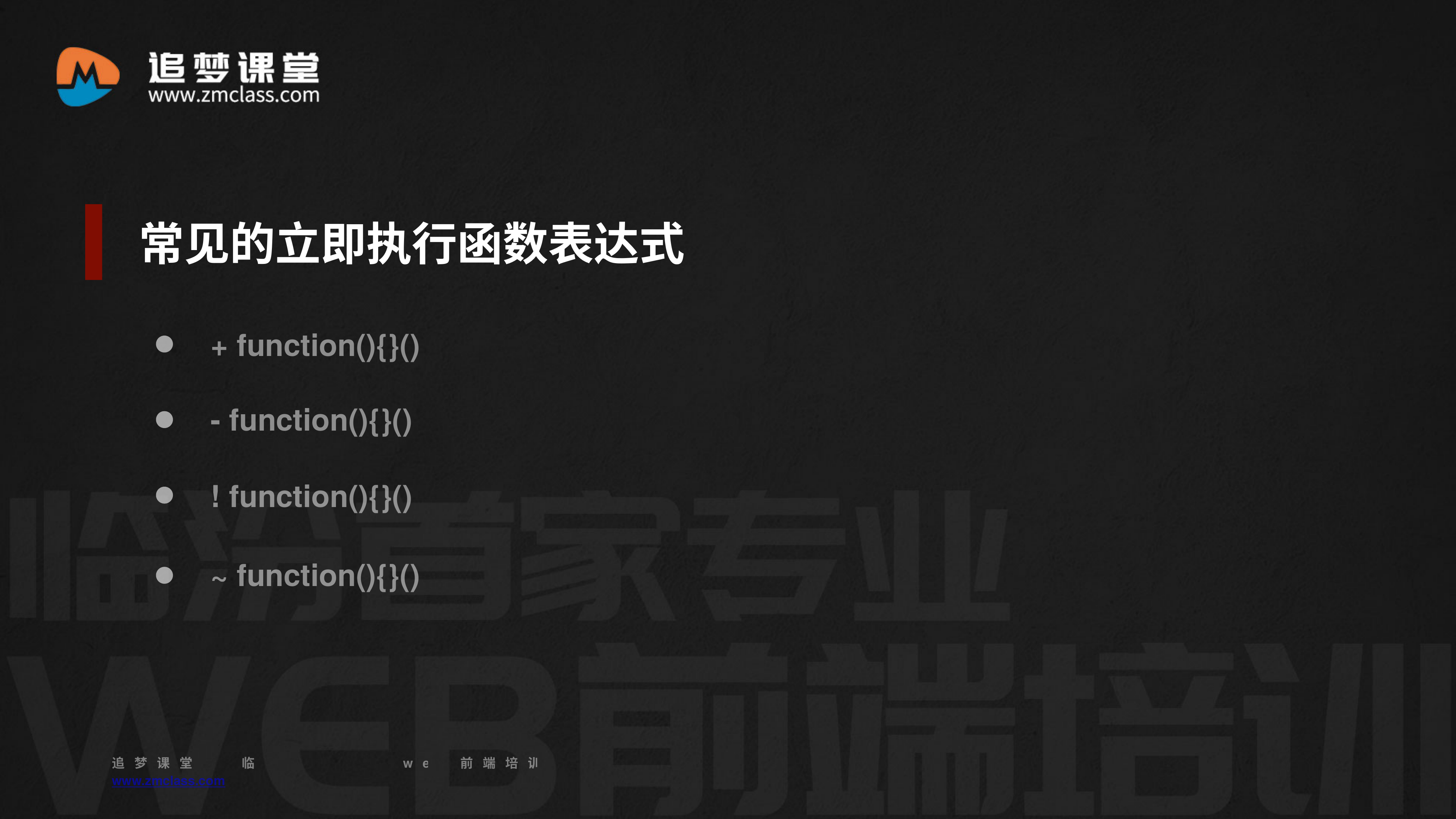

常见的立即执行函数表达式
 + function(){}()

 - function(){}()

 ! function(){}()

 ~ function(){}()

追梦课堂   临汾首家专业的web前端培训机构                                                          www.zmclass.com
19